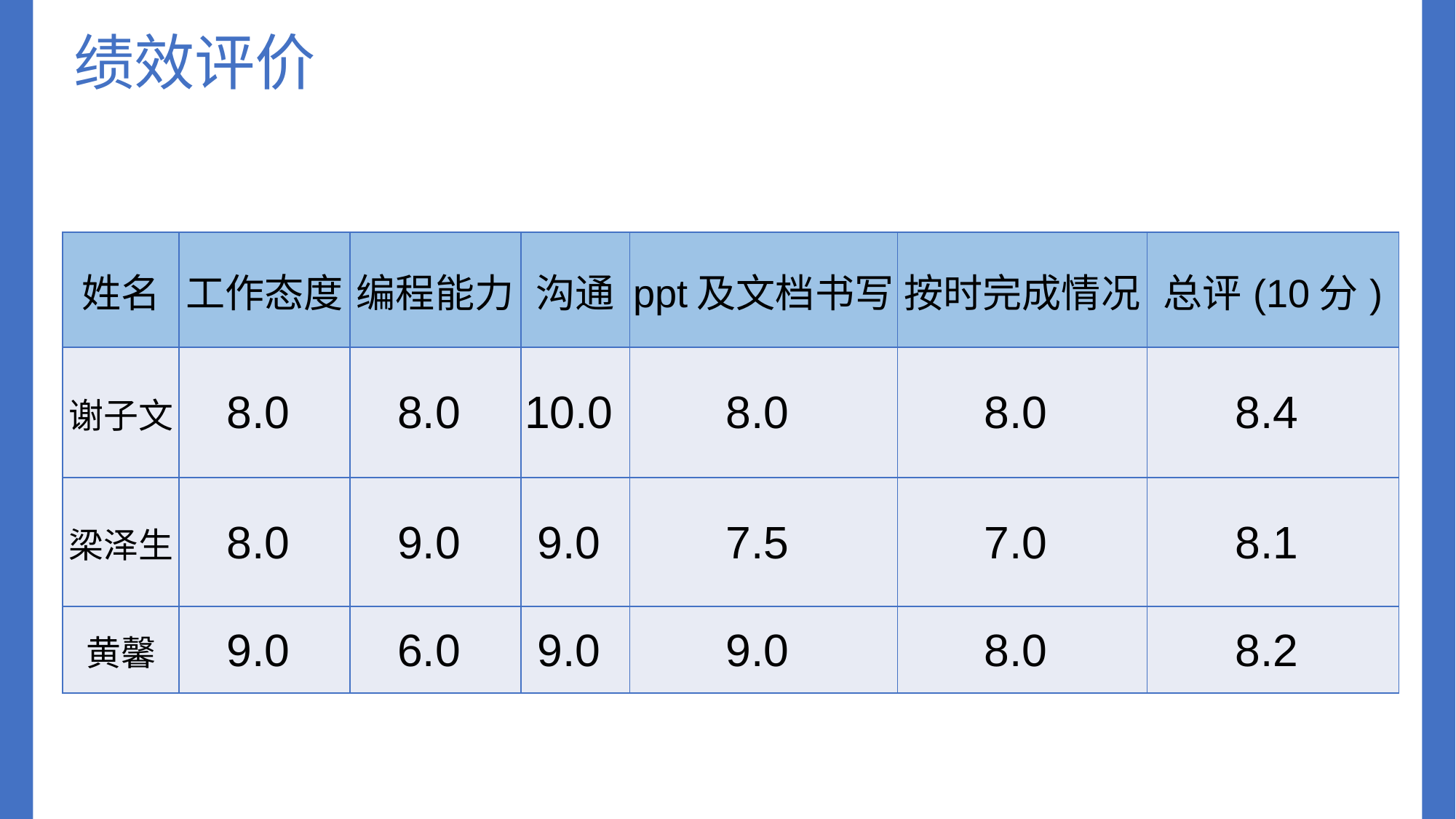

绩效评价
| 姓名 | 工作态度 | 编程能力 | 沟通 | ppt及文档书写 | 按时完成情况 | 总评(10分) |
| --- | --- | --- | --- | --- | --- | --- |
| 谢子文 | 8.0 | 8.0 | 10.0 | 8.0 | 8.0 | 8.4 |
| 梁泽生 | 8.0 | 9.0 | 9.0 | 7.5 | 7.0 | 8.1 |
| 黄馨 | 9.0 | 6.0 | 9.0 | 9.0 | 8.0 | 8.2 |